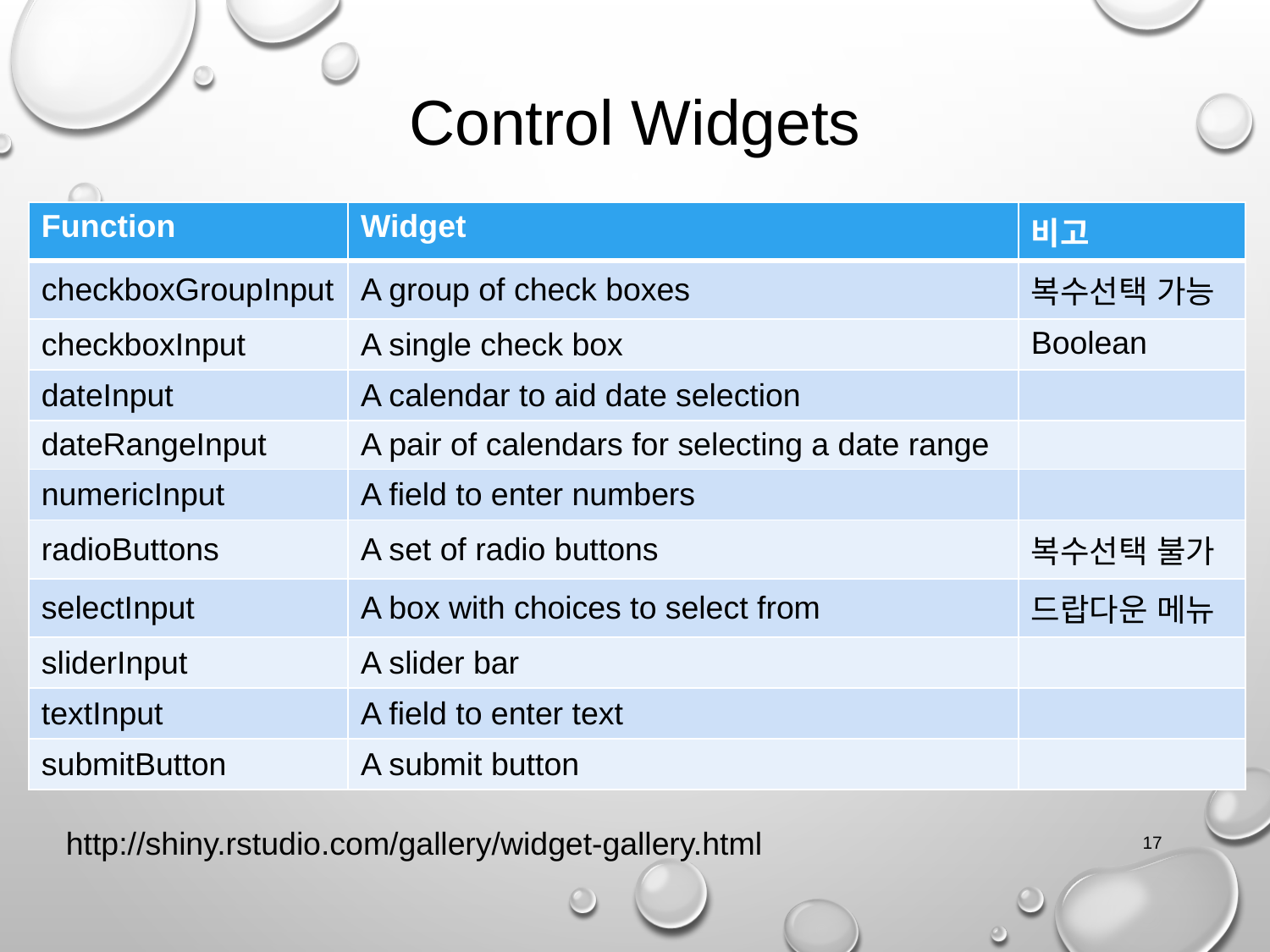

# Control Widgets
| Function | Widget | 비고 |
| --- | --- | --- |
| checkboxGroupInput | A group of check boxes | 복수선택 가능 |
| checkboxInput | A single check box | Boolean |
| dateInput | A calendar to aid date selection |  |
| dateRangeInput | A pair of calendars for selecting a date range |  |
| numericInput | A field to enter numbers |  |
| radioButtons | A set of radio buttons | 복수선택 불가 |
| selectInput | A box with choices to select from | 드랍다운 메뉴 |
| sliderInput | A slider bar |  |
| textInput | A field to enter text |  |
| submitButton | A submit button |  |
http://shiny.rstudio.com/gallery/widget-gallery.html
17